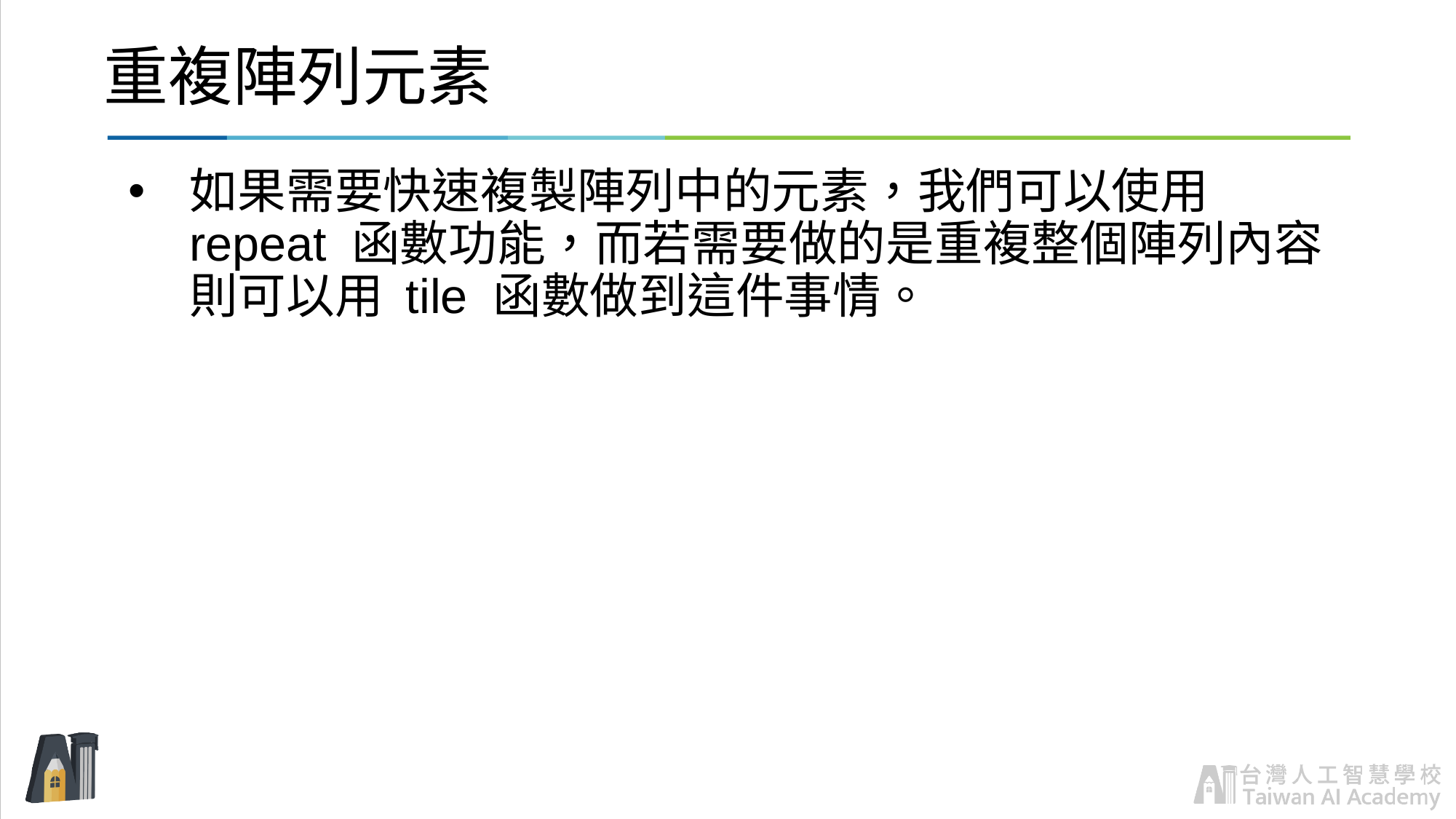

# 重複陣列元素
如果需要快速複製陣列中的元素，我們可以使用 repeat 函數功能，而若需要做的是重複整個陣列內容則可以用 tile 函數做到這件事情。